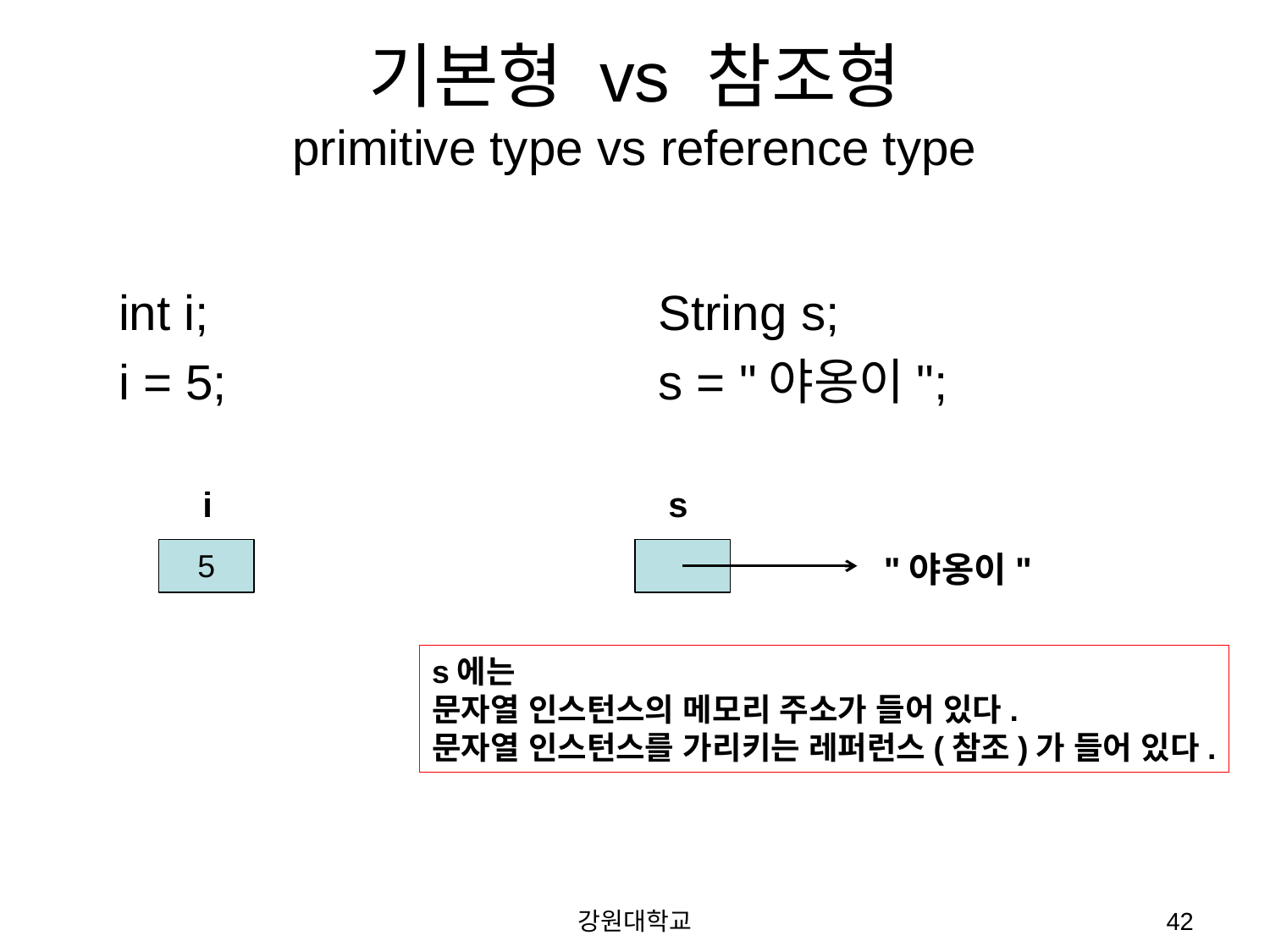

# 기본형 vs 참조형 primitive type vs reference type
String s;
s = "야옹이";
int i;
i = 5;
i
s
5

"야옹이"
s에는
문자열 인스턴스의 메모리 주소가 들어 있다.
문자열 인스턴스를 가리키는 레퍼런스(참조)가 들어 있다.
강원대학교
42